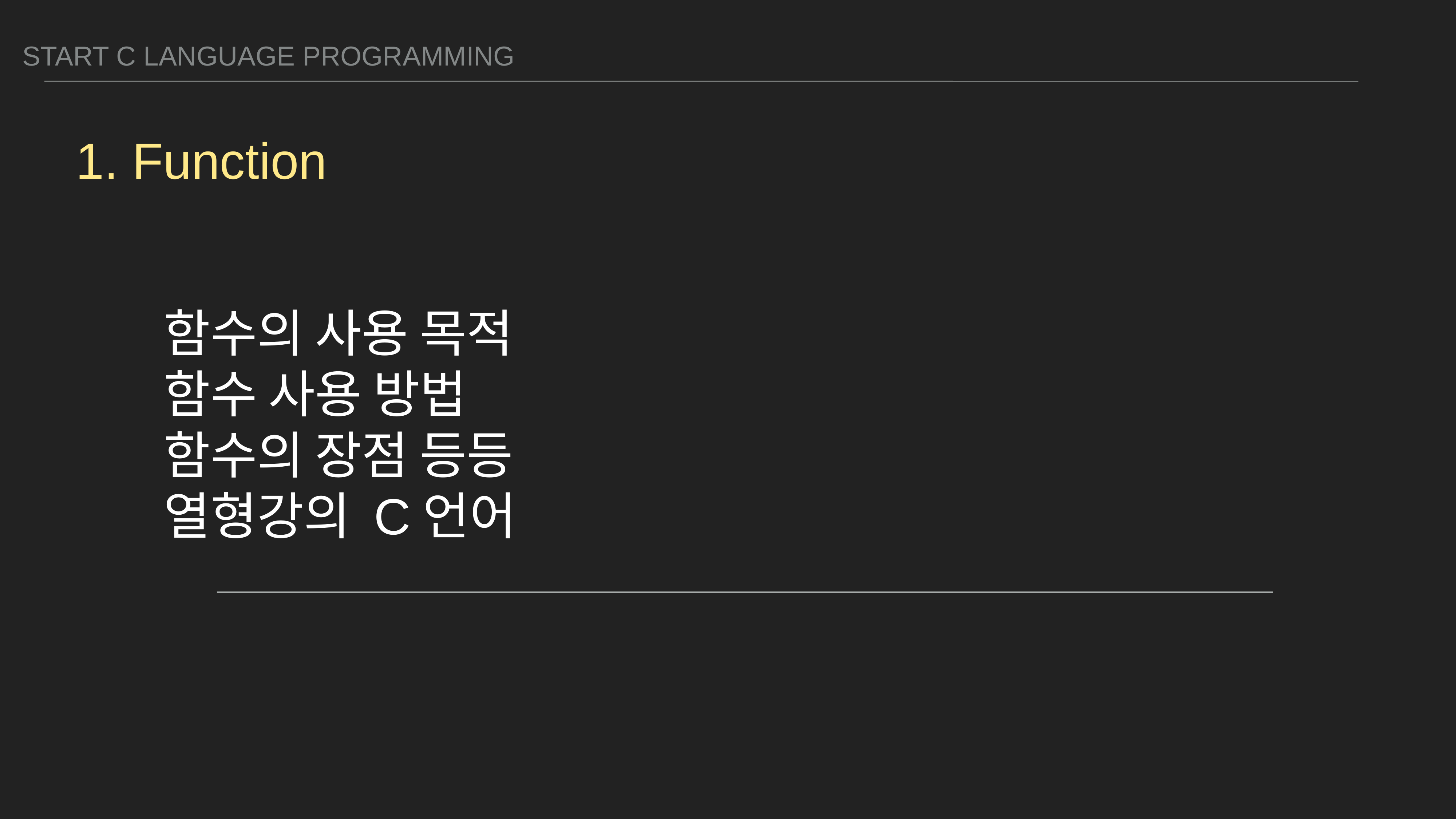

START C LANGUAGE PROGRAMMING
1. Function

함수의 사용 목적
함수 사용 방법
함수의 장점 등등
열형강의 C언어